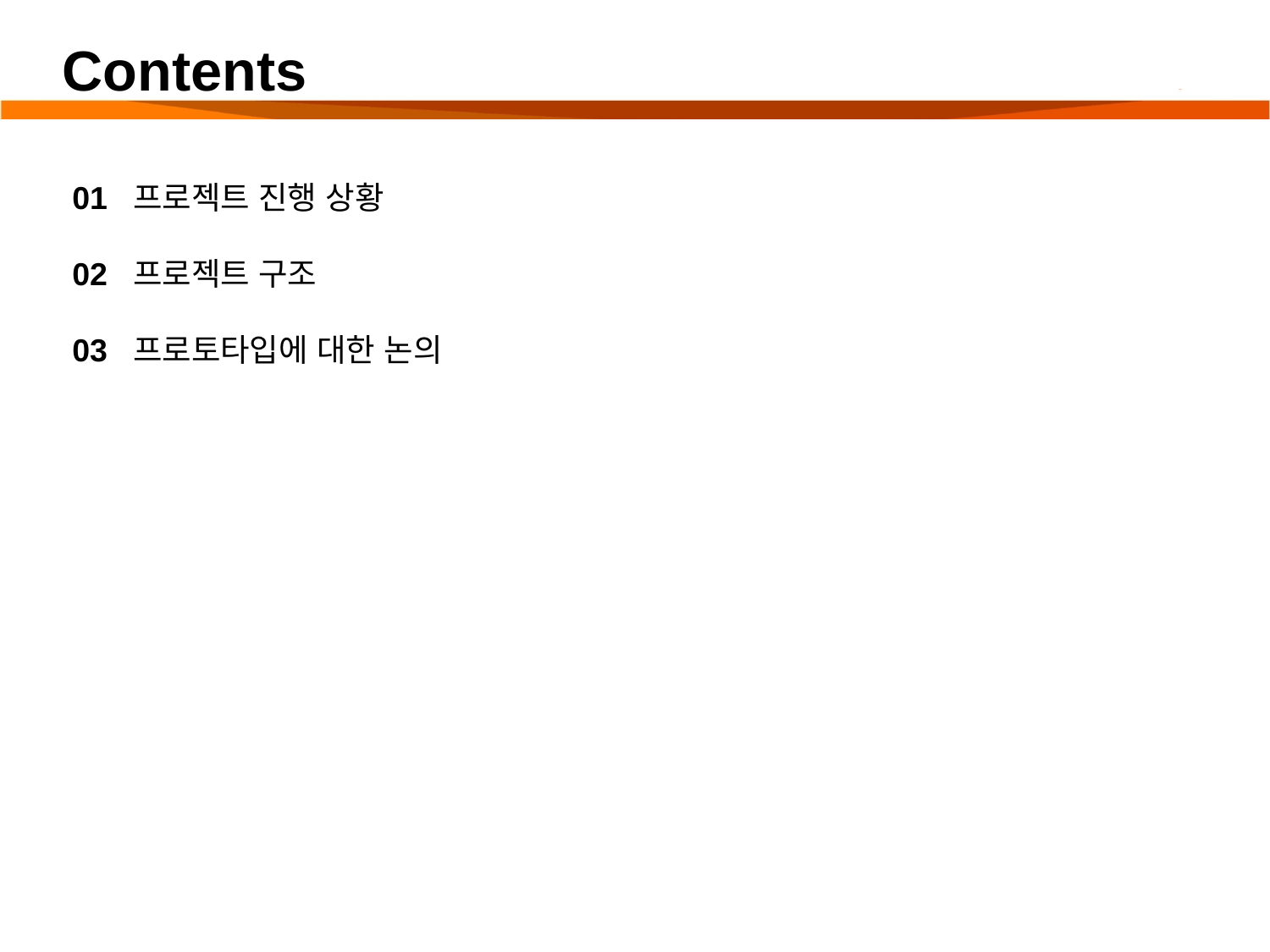

# Contents
01

02

03

프로젝트 진행 상황

프로젝트 구조

프로토타입에 대한 논의